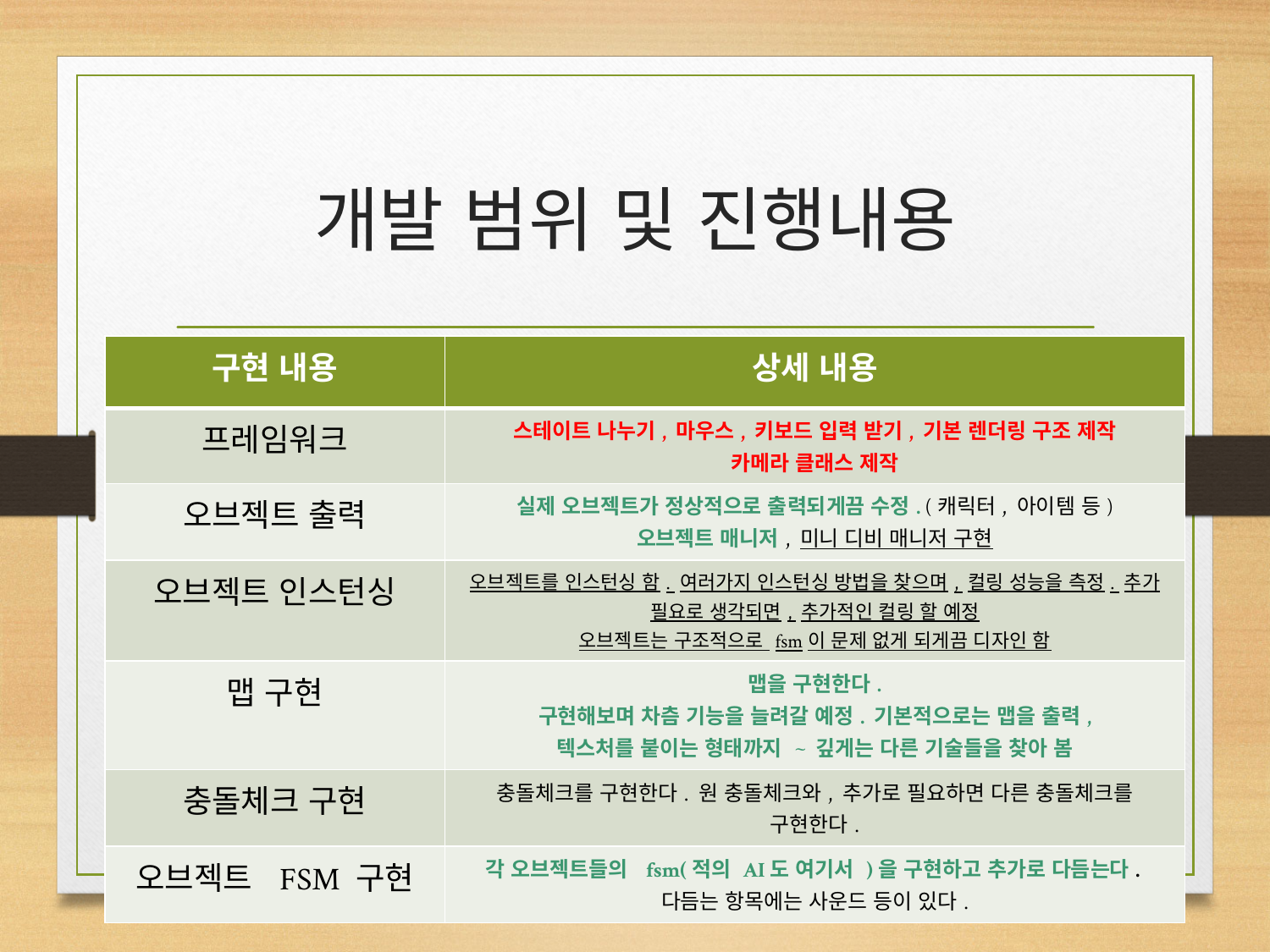

# 개발 범위 및 진행내용
| 구현 내용 | 상세 내용 |
| --- | --- |
| 프레임워크 | 스테이트 나누기, 마우스, 키보드 입력 받기, 기본 렌더링 구조 제작 카메라 클래스 제작 |
| 오브젝트 출력 | 실제 오브젝트가 정상적으로 출력되게끔 수정. (캐릭터, 아이템 등) 오브젝트 매니저, 미니 디비 매니저 구현 |
| 오브젝트 인스턴싱 | 오브젝트를 인스턴싱 함. 여러가지 인스턴싱 방법을 찾으며, 컬링 성능을 측정. 추가 필요로 생각되면, 추가적인 컬링 할 예정 오브젝트는 구조적으로 fsm이 문제 없게 되게끔 디자인 함 |
| 맵 구현 | 맵을 구현한다. 구현해보며 차츰 기능을 늘려갈 예정. 기본적으로는 맵을 출력, 텍스처를 붙이는 형태까지 ~ 깊게는 다른 기술들을 찾아 봄 |
| 충돌체크 구현 | 충돌체크를 구현한다. 원 충돌체크와, 추가로 필요하면 다른 충돌체크를 구현한다. |
| 오브젝트 FSM 구현 | 각 오브젝트들의 fsm(적의 AI도 여기서 )을 구현하고 추가로 다듬는다. 다듬는 항목에는 사운드 등이 있다. |